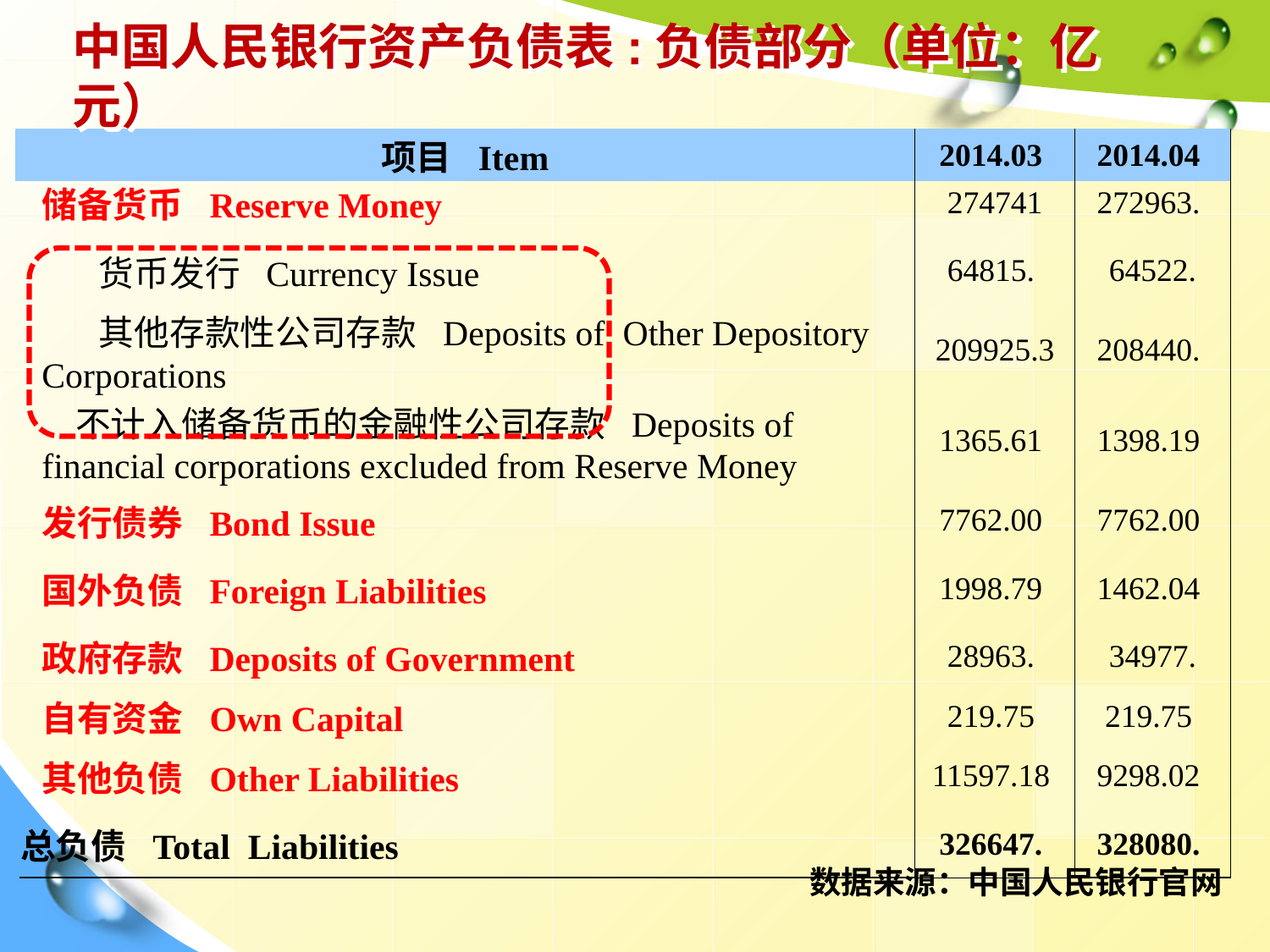

# 中国人民银行资产负债表:负债部分（单位：亿元）
| 项目 Item | 2014.03 | 2014.04 |
| --- | --- | --- |
| 储备货币 Reserve Money | 274741 | 272963. |
| --- | --- | --- |
| 货币发行 Currency Issue | 64815. | 64522. |
| 其他存款性公司存款 Deposits of Other Depository Corporations | 209925.3 | 208440. |
| 不计入储备货币的金融性公司存款 Deposits of financial corporations excluded from Reserve Money | 1365.61 | 1398.19 |
| 发行债券 Bond Issue | 7762.00 | 7762.00 |
| 国外负债 Foreign Liabilities | 1998.79 | 1462.04 |
| 政府存款 Deposits of Government | 28963. | 34977. |
| 自有资金 Own Capital | 219.75 | 219.75 |
| 其他负债 Other Liabilities | 11597.18 | 9298.02 |
| 总负债 Total Liabilities | 326647. | 328080. |

数据来源：中国人民银行官网